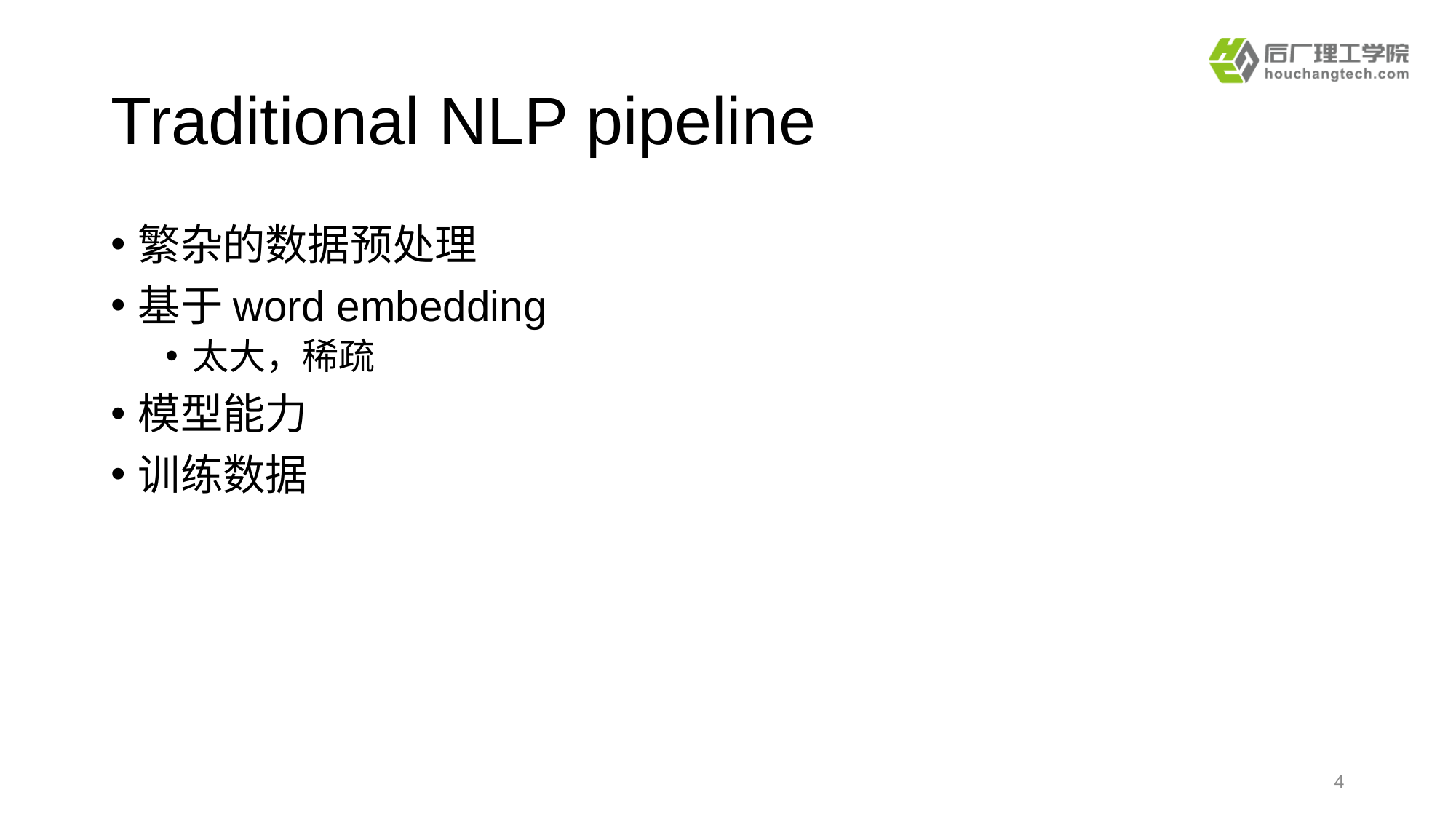

# Traditional NLP pipeline
繁杂的数据预处理
基于word embedding
太大，稀疏
模型能力
训练数据
4